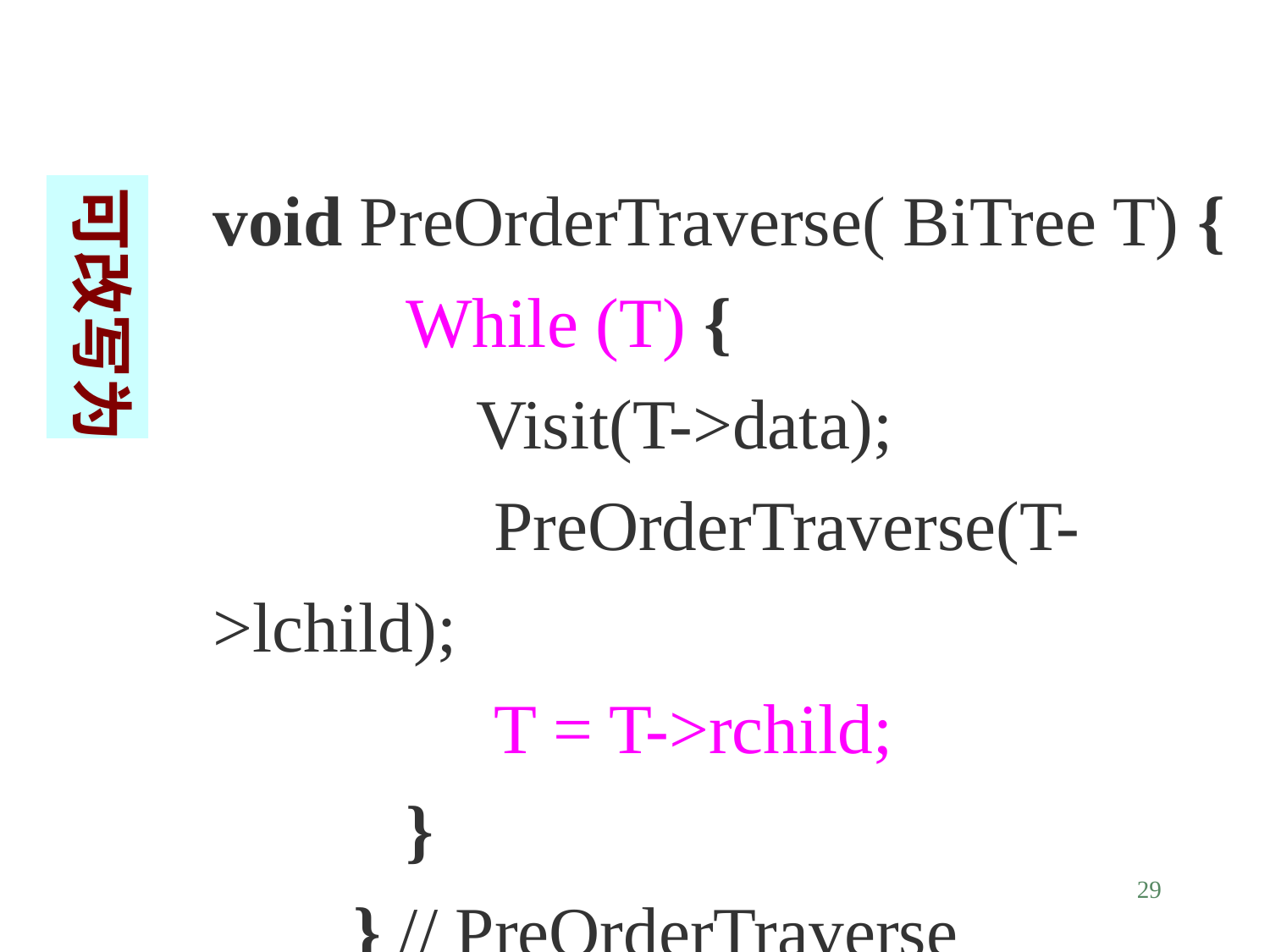

void PreOrderTraverse( BiTree T) {
           While (T) {
               Visit(T->data);
                PreOrderTraverse(T->lchild);
                T = T->rchild;
           }
        } // PreOrderTraverse
可改写为
29